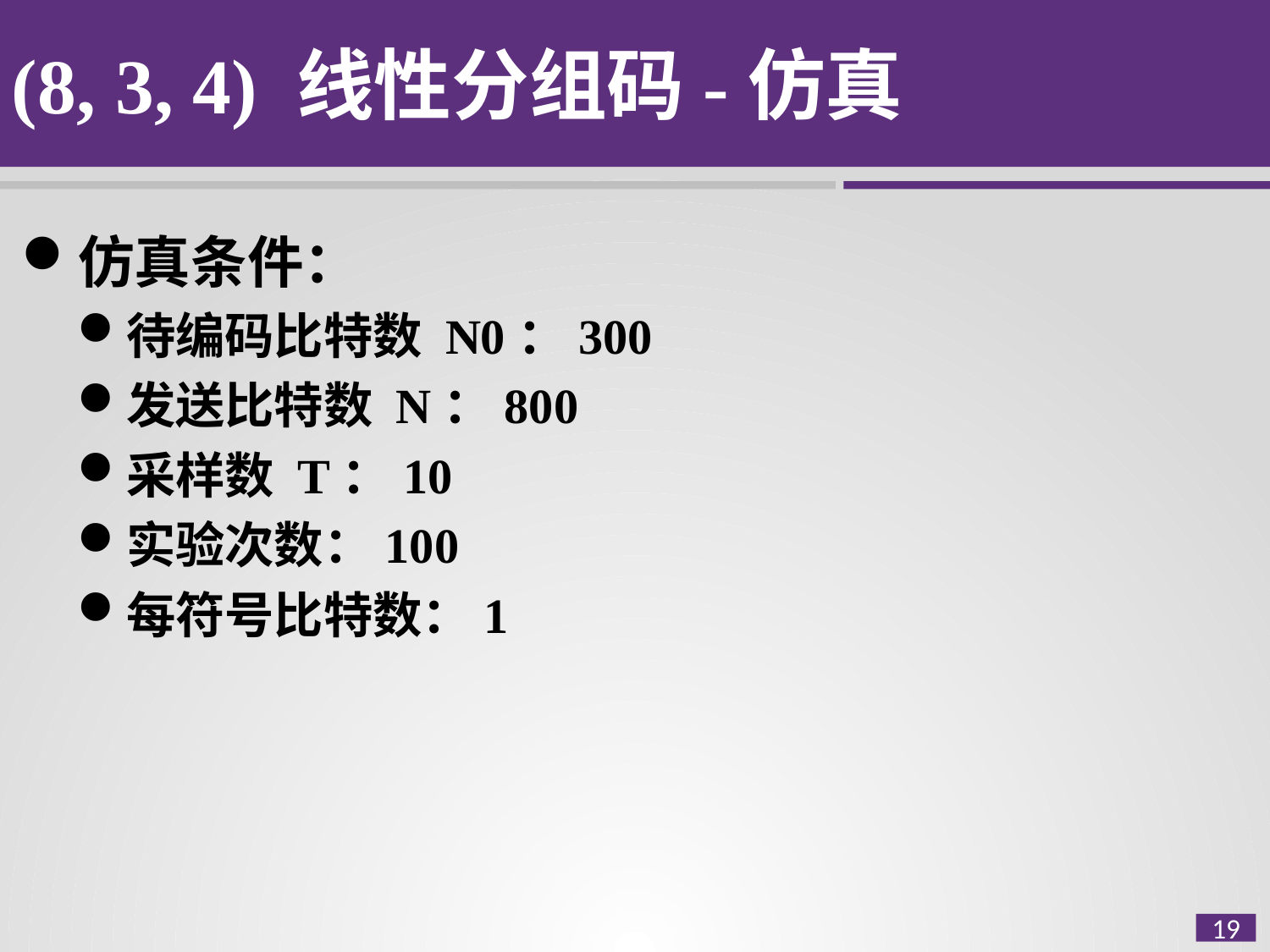

(8, 3, 4) 线性分组码-仿真

仿真条件：
待编码比特数 N0：300
发送比特数 N：800
采样数 T：10
实验次数：100
每符号比特数：1